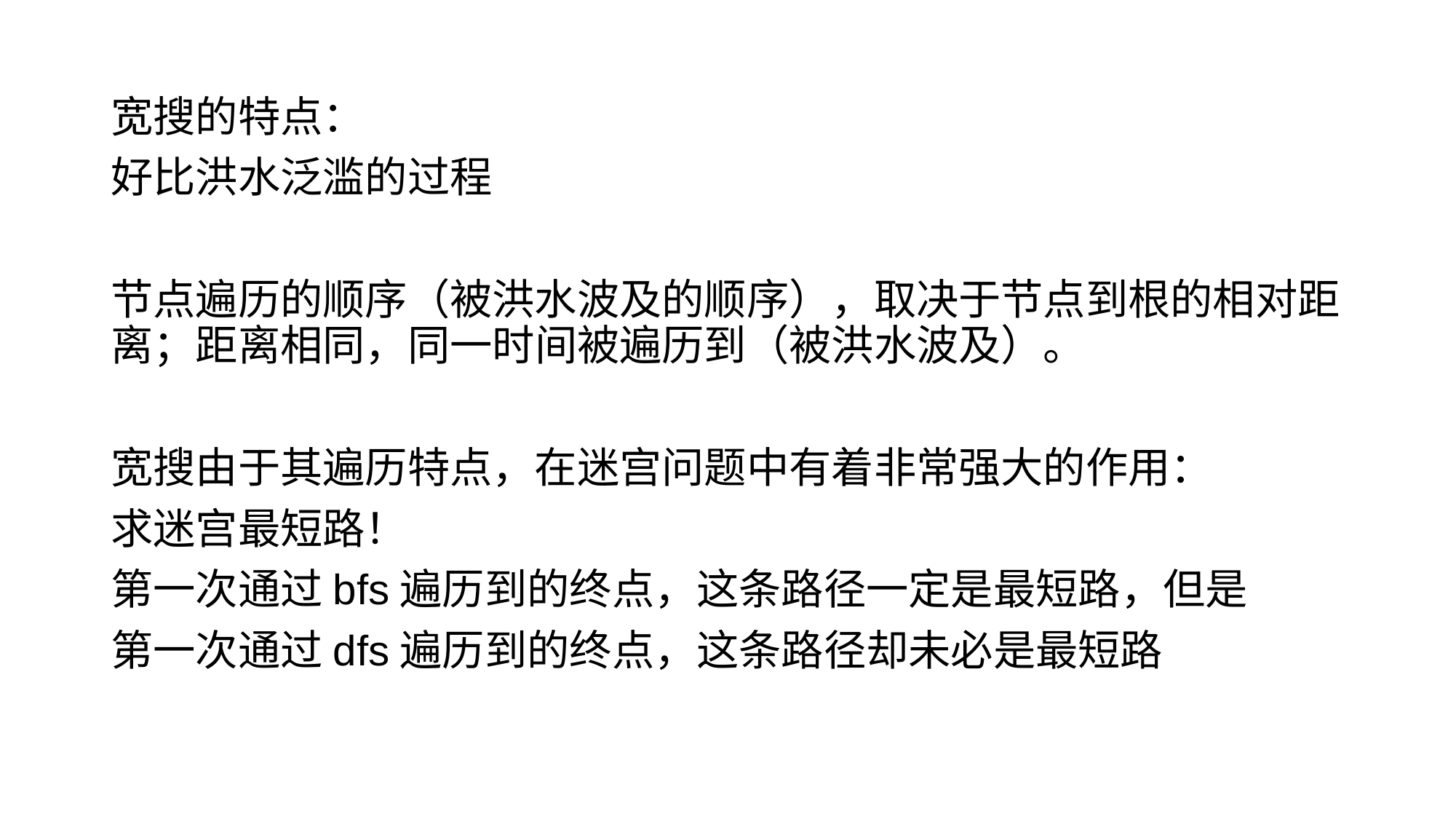

宽搜的特点：
好比洪水泛滥的过程

节点遍历的顺序（被洪水波及的顺序），取决于节点到根的相对距离；距离相同，同一时间被遍历到（被洪水波及）。

宽搜由于其遍历特点，在迷宫问题中有着非常强大的作用：
求迷宫最短路！
第一次通过bfs遍历到的终点，这条路径一定是最短路，但是
第一次通过dfs遍历到的终点，这条路径却未必是最短路